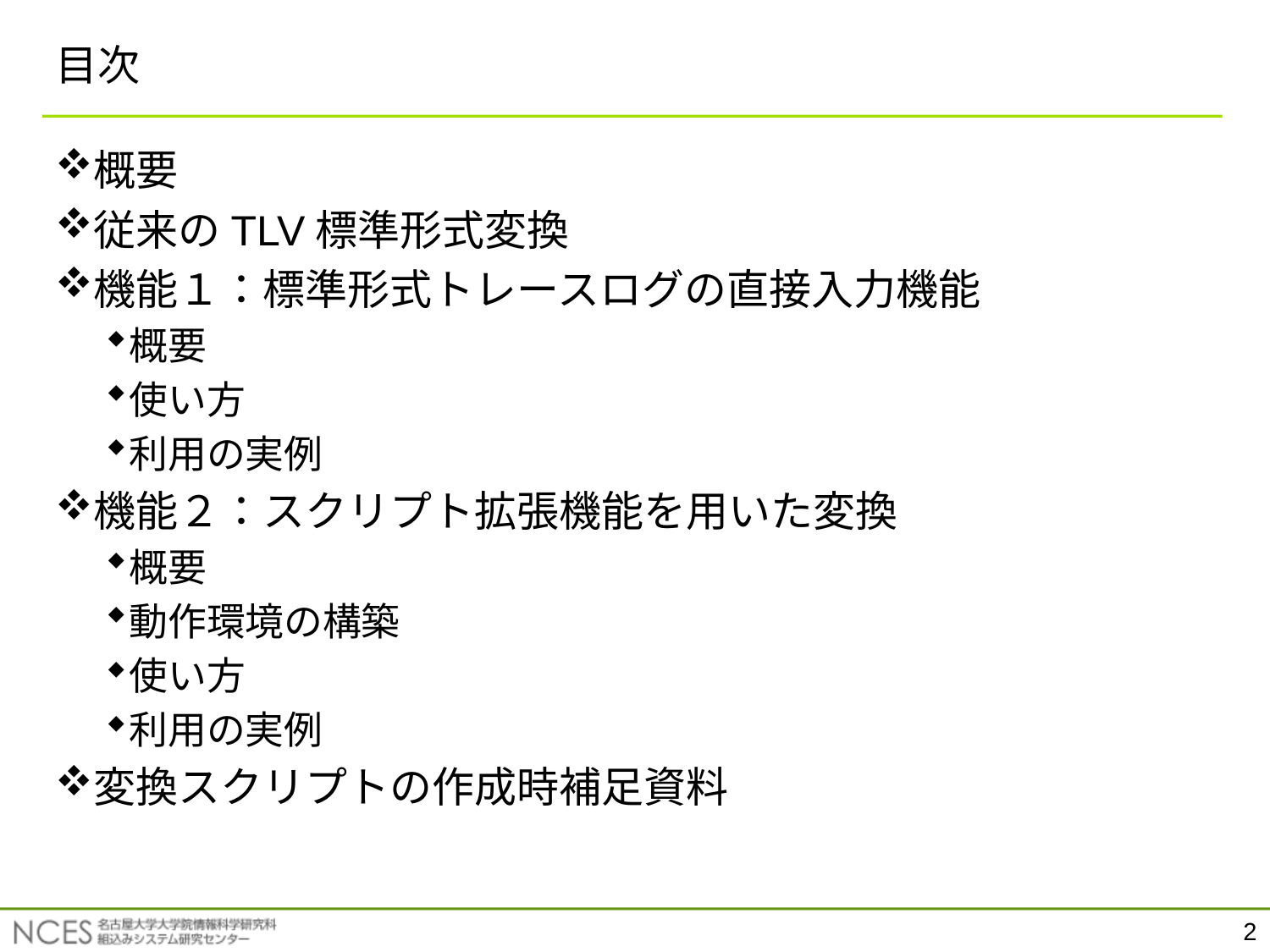

# 目次
概要
従来のTLV標準形式変換
機能１：標準形式トレースログの直接入力機能
概要
使い方
利用の実例
機能２：スクリプト拡張機能を用いた変換
概要
動作環境の構築
使い方
利用の実例
変換スクリプトの作成時補足資料

2